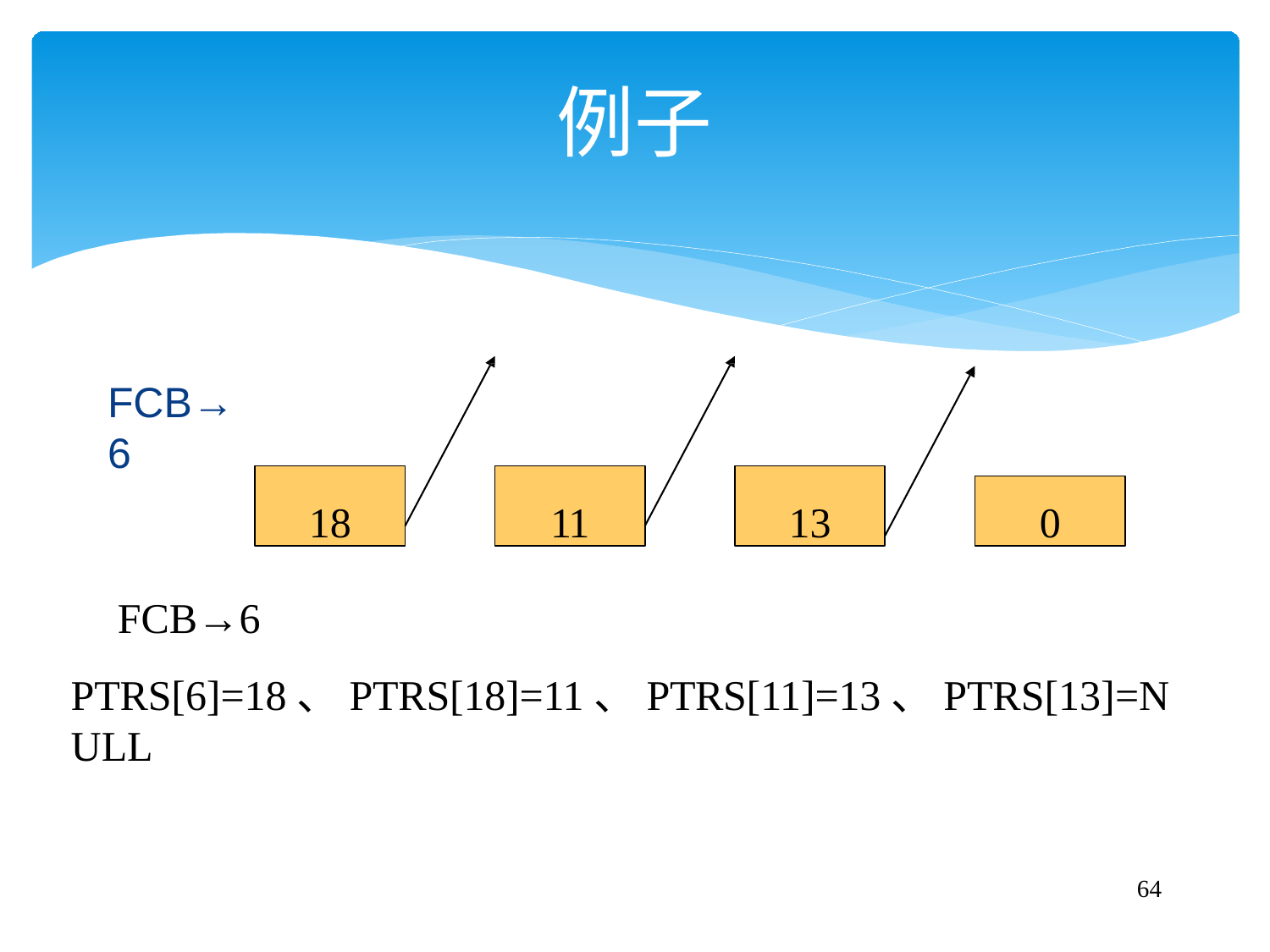

# 例子

FCB→6
18
11
13
0
FCB→6
PTRS[6]=18、PTRS[18]=11、PTRS[11]=13、PTRS[13]=NULL
64